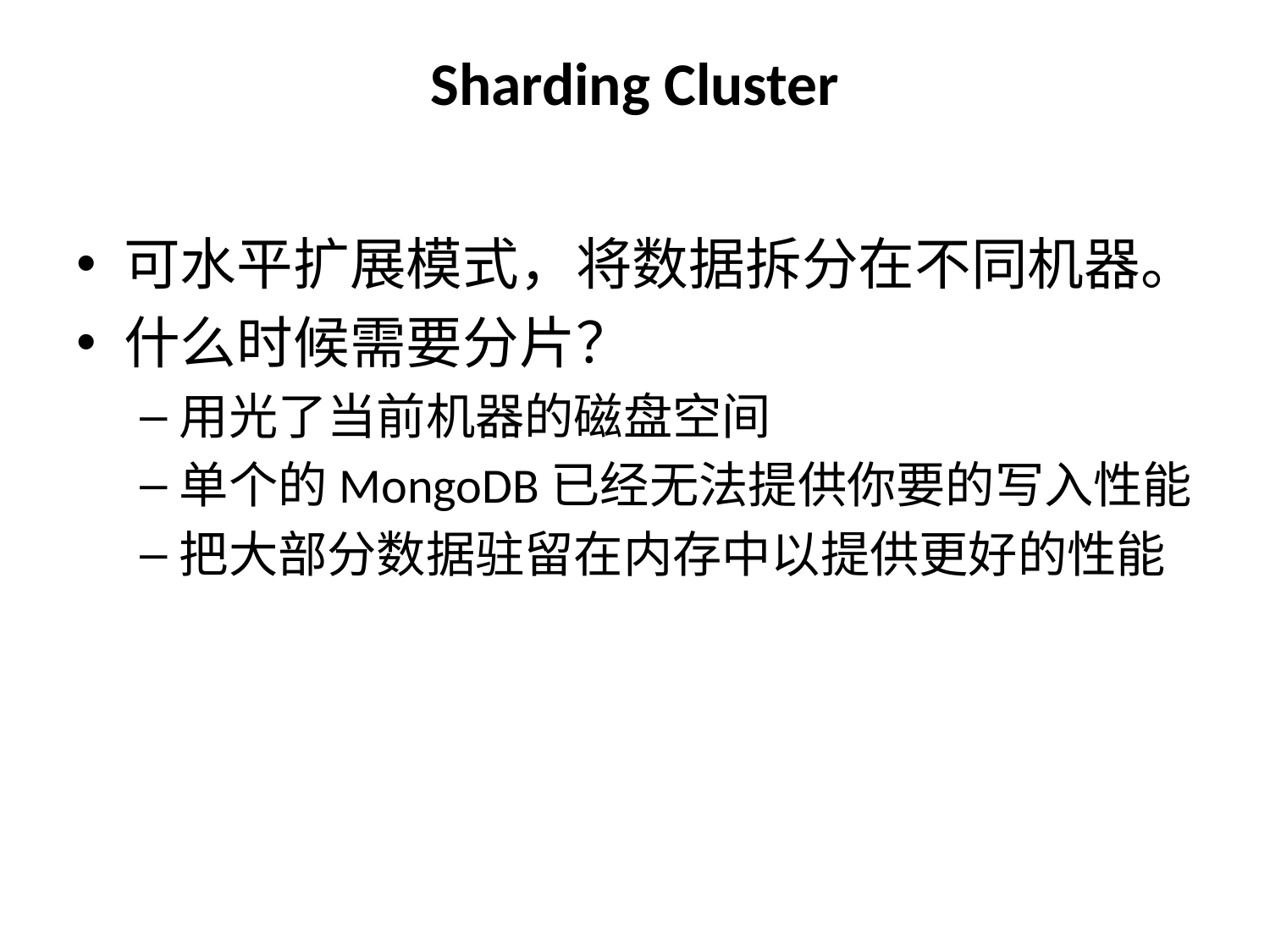

# Sharding Cluster
可水平扩展模式，将数据拆分在不同机器。
什么时候需要分片？
用光了当前机器的磁盘空间
单个的MongoDB已经无法提供你要的写入性能
把大部分数据驻留在内存中以提供更好的性能